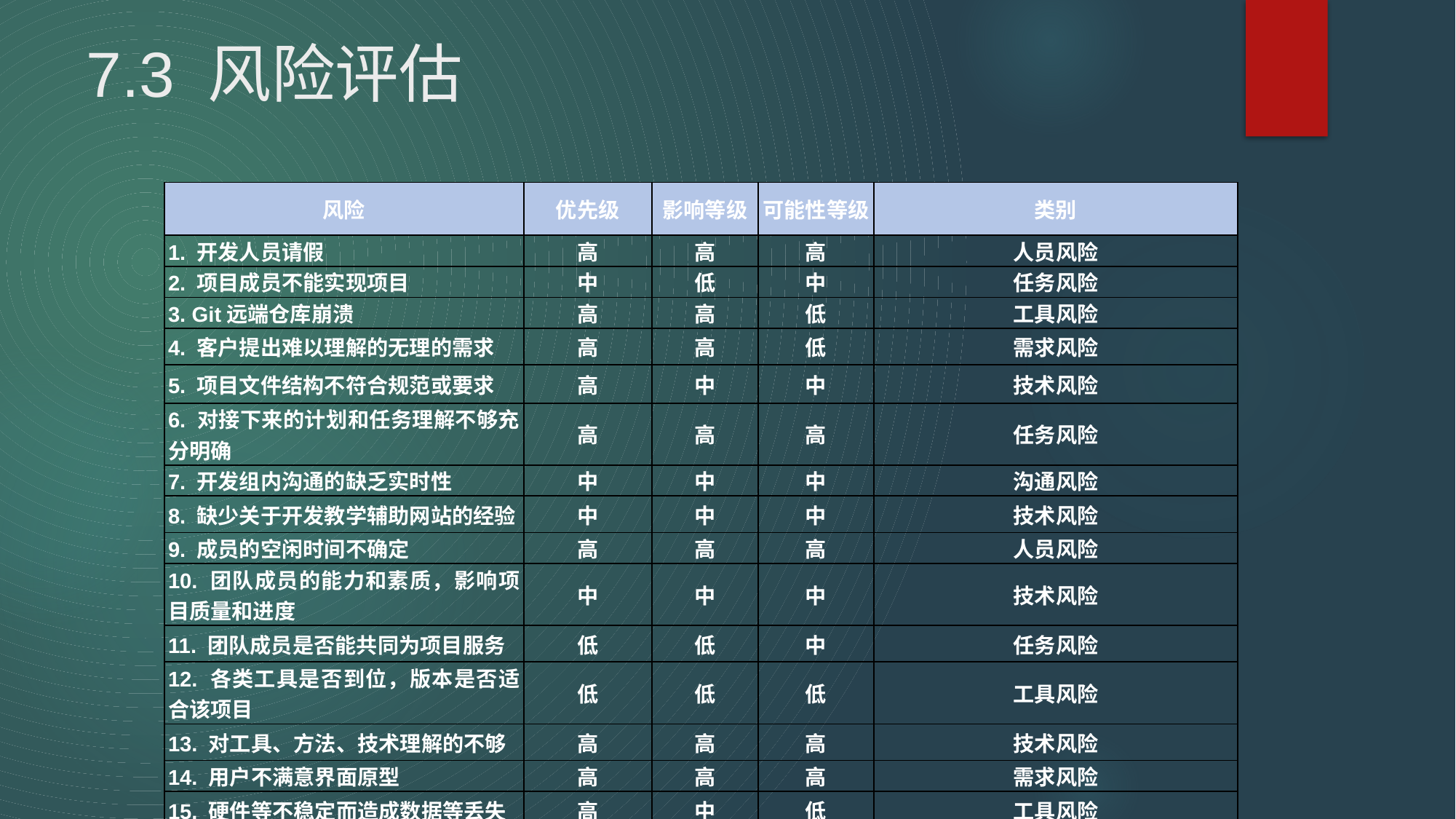

# 7.3 风险评估
| 风险 | 优先级 | 影响等级 | 可能性等级 | 类别 |
| --- | --- | --- | --- | --- |
| 1. 开发人员请假 | 高 | 高 | 高 | 人员风险 |
| 2. 项目成员不能实现项目 | 中 | 低 | 中 | 任务风险 |
| 3. Git远端仓库崩溃 | 高 | 高 | 低 | 工具风险 |
| 4. 客户提出难以理解的无理的需求 | 高 | 高 | 低 | 需求风险 |
| 5. 项目文件结构不符合规范或要求 | 高 | 中 | 中 | 技术风险 |
| 6. 对接下来的计划和任务理解不够充分明确 | 高 | 高 | 高 | 任务风险 |
| 7. 开发组内沟通的缺乏实时性 | 中 | 中 | 中 | 沟通风险 |
| 8. 缺少关于开发教学辅助网站的经验 | 中 | 中 | 中 | 技术风险 |
| 9. 成员的空闲时间不确定 | 高 | 高 | 高 | 人员风险 |
| 10. 团队成员的能力和素质，影响项目质量和进度 | 中 | 中 | 中 | 技术风险 |
| 11. 团队成员是否能共同为项目服务 | 低 | 低 | 中 | 任务风险 |
| 12. 各类工具是否到位，版本是否适合该项目 | 低 | 低 | 低 | 工具风险 |
| 13. 对工具、方法、技术理解的不够 | 高 | 高 | 高 | 技术风险 |
| 14. 用户不满意界面原型 | 高 | 高 | 高 | 需求风险 |
| 15. 硬件等不稳定而造成数据等丢失 | 高 | 中 | 低 | 工具风险 |